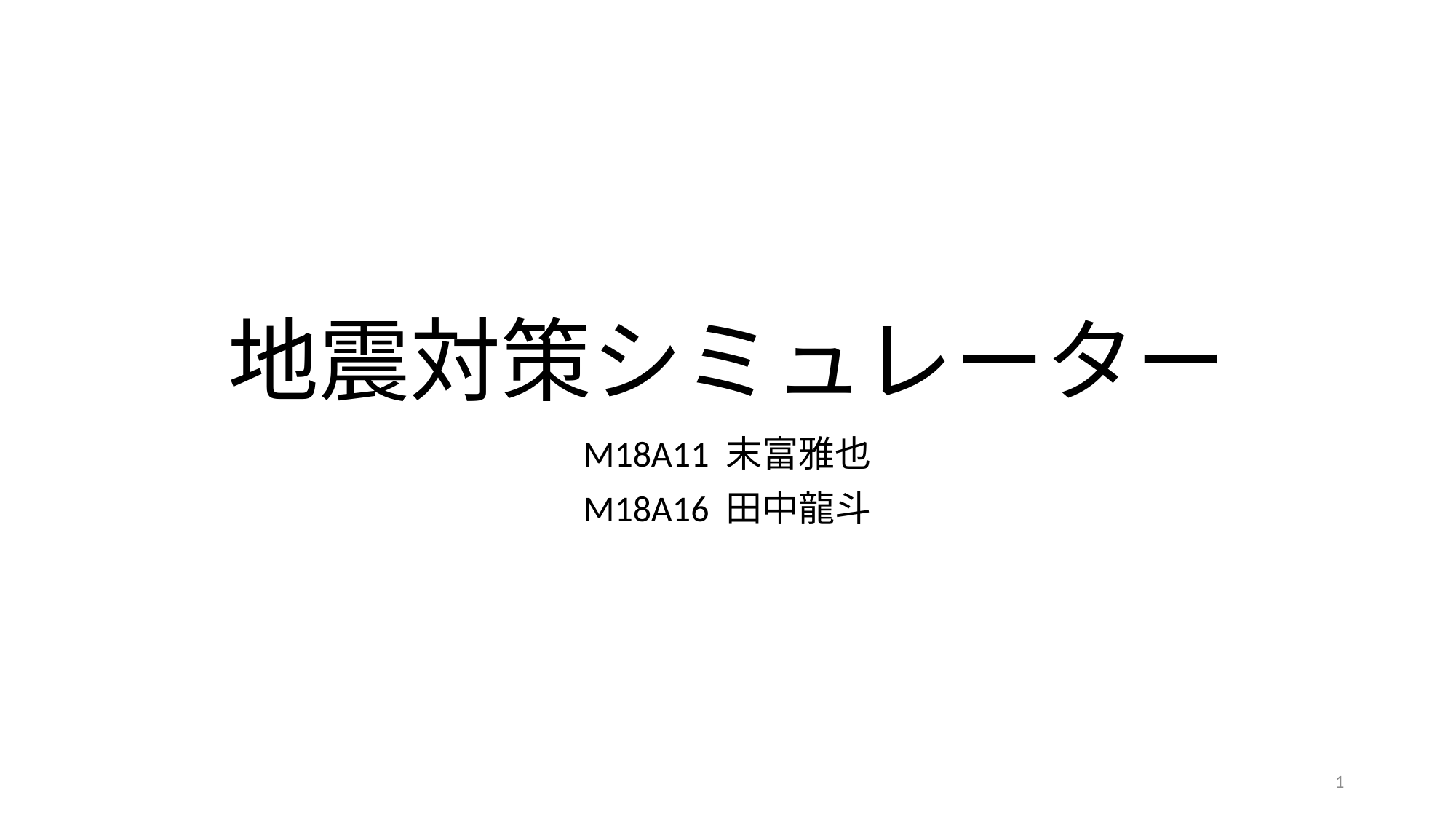

# 地震対策シミュレーター
M18A11 末富雅也
M18A16 田中龍斗
1